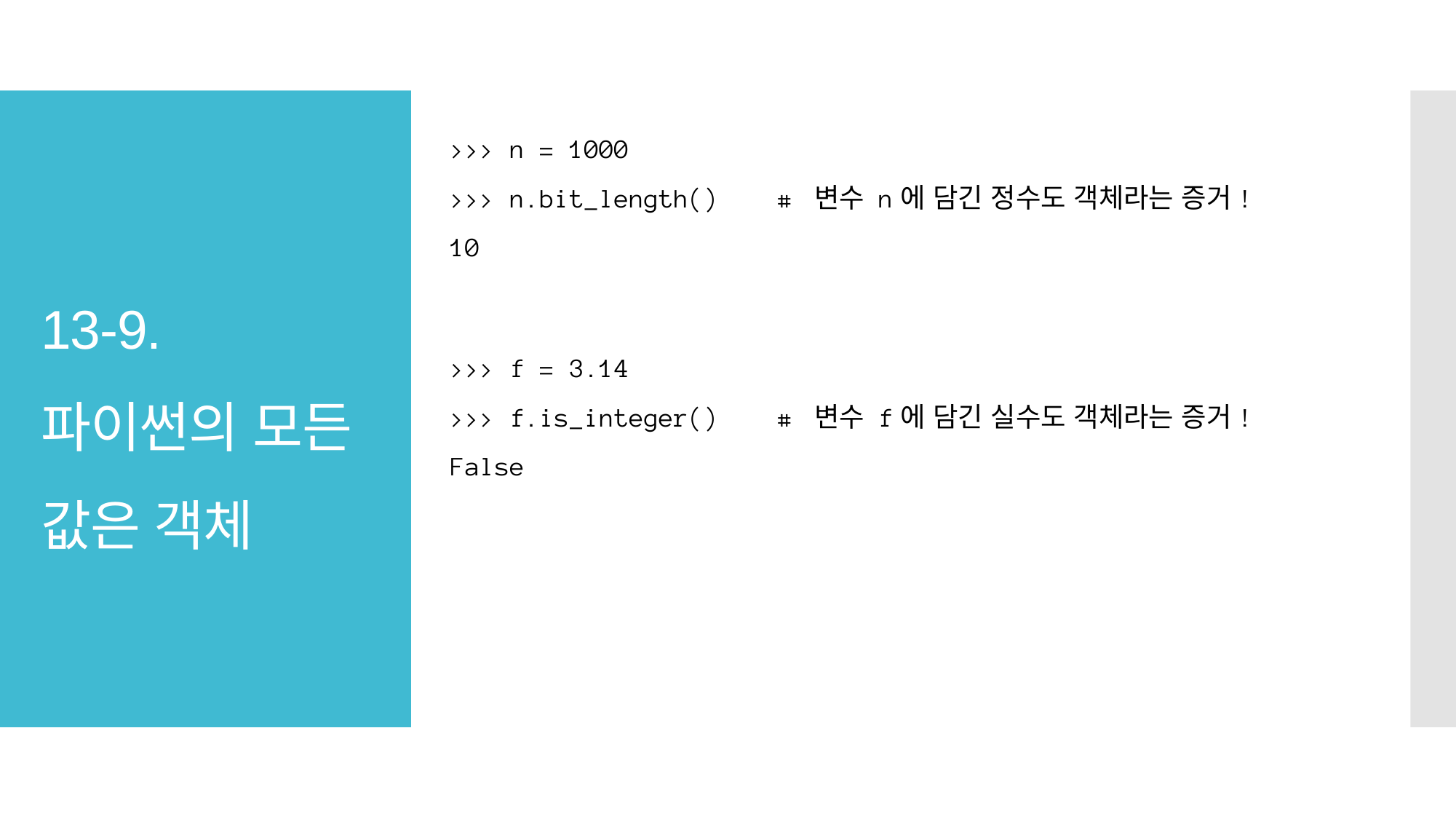

>>> n = 1000
>>> n.bit_length() 	# 변수 n에 담긴 정수도 객체라는 증거!
10
# 13-9. 파이썬의 모든 값은 객체
>>> f = 3.14
>>> f.is_integer() 	# 변수 f에 담긴 실수도 객체라는 증거!
False